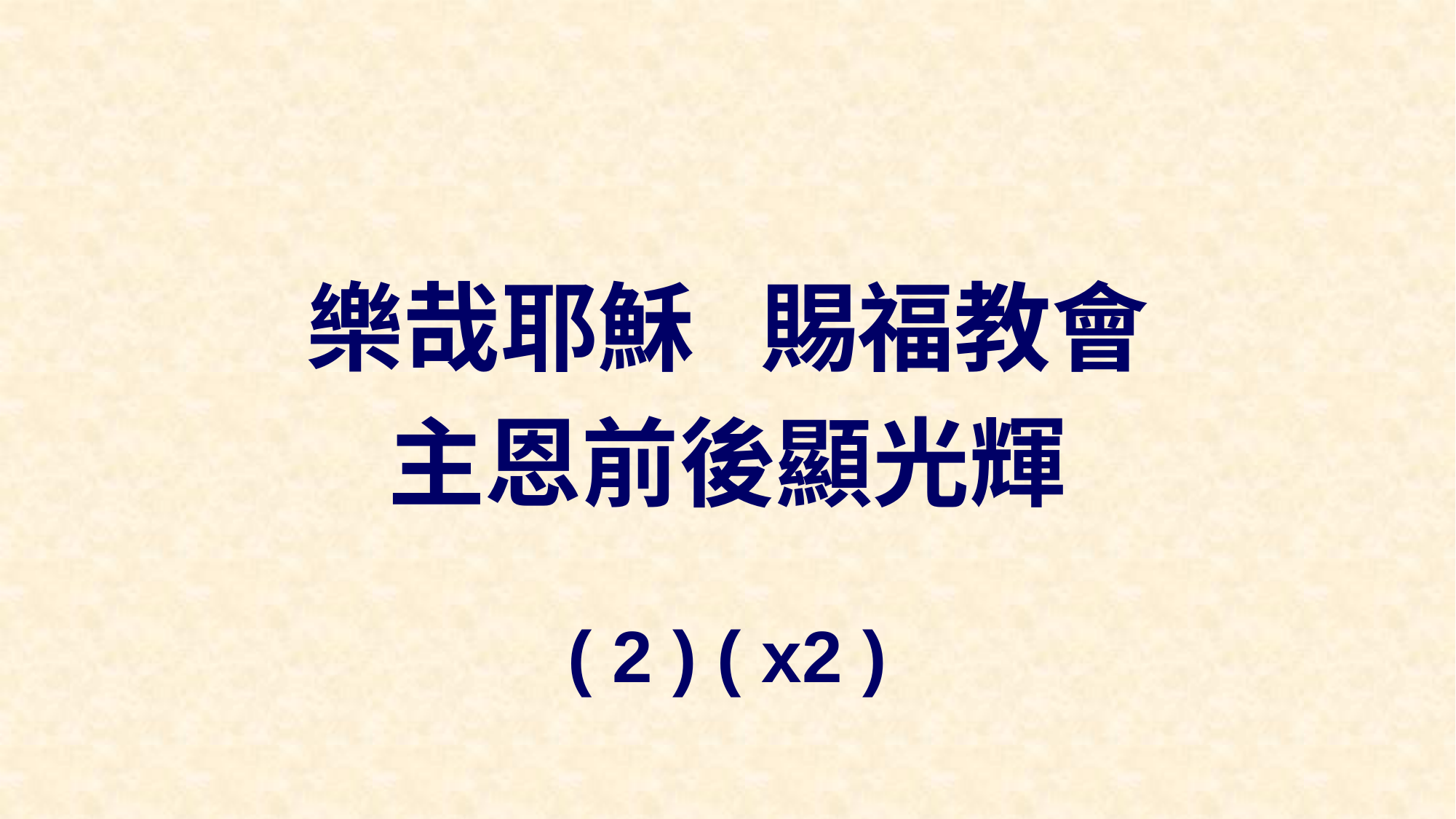

樂哉耶穌   賜福教會
主恩前後顯光輝
( 2 ) ( x2 )